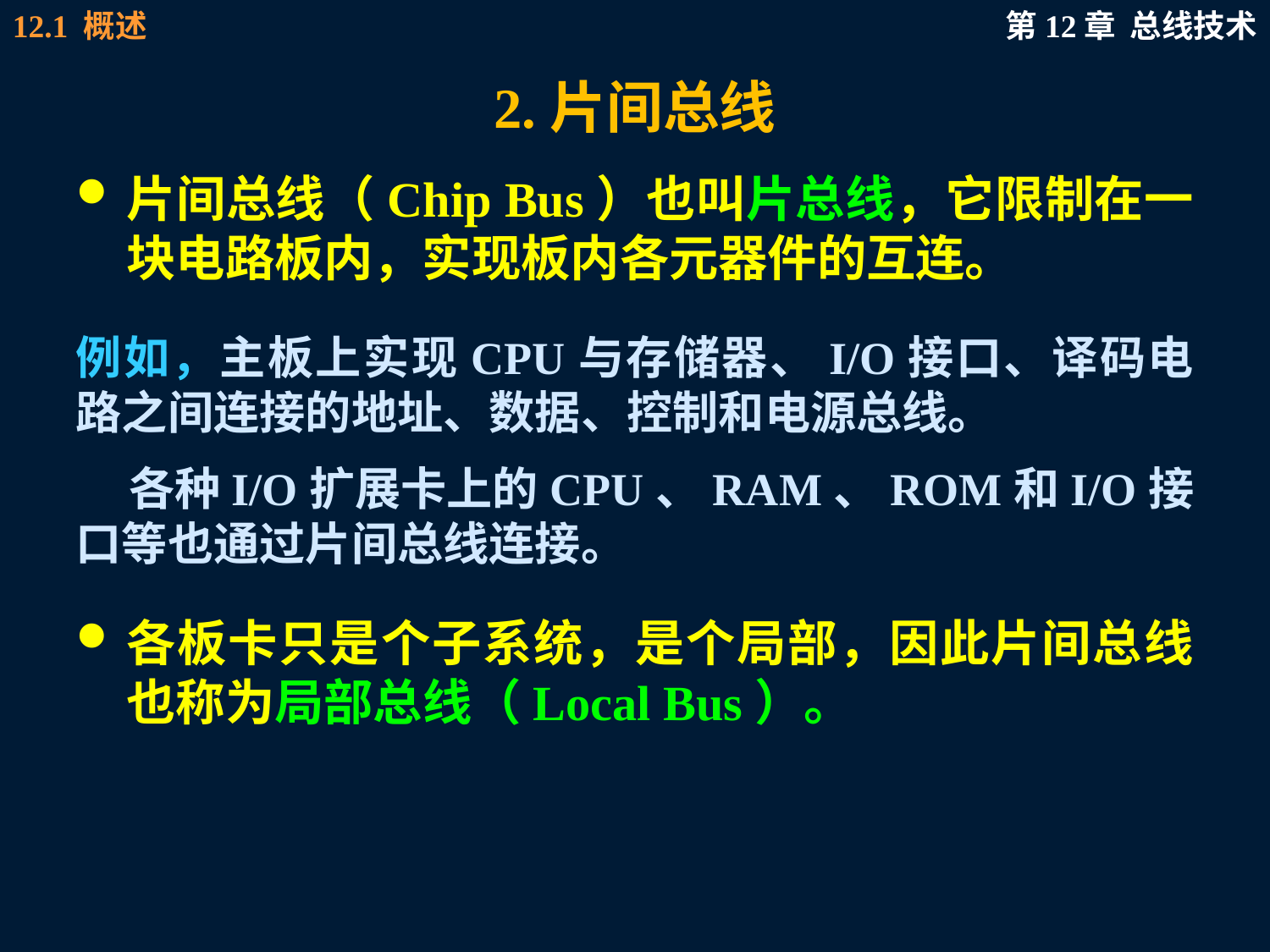

# 2.片间总线
片间总线（Chip Bus）也叫片总线，它限制在一块电路板内，实现板内各元器件的互连。
例如，主板上实现CPU与存储器、I/O接口、译码电路之间连接的地址、数据、控制和电源总线。
    各种I/O扩展卡上的CPU、RAM、ROM和I/O接口等也通过片间总线连接。
各板卡只是个子系统，是个局部，因此片间总线也称为局部总线（Local Bus）。